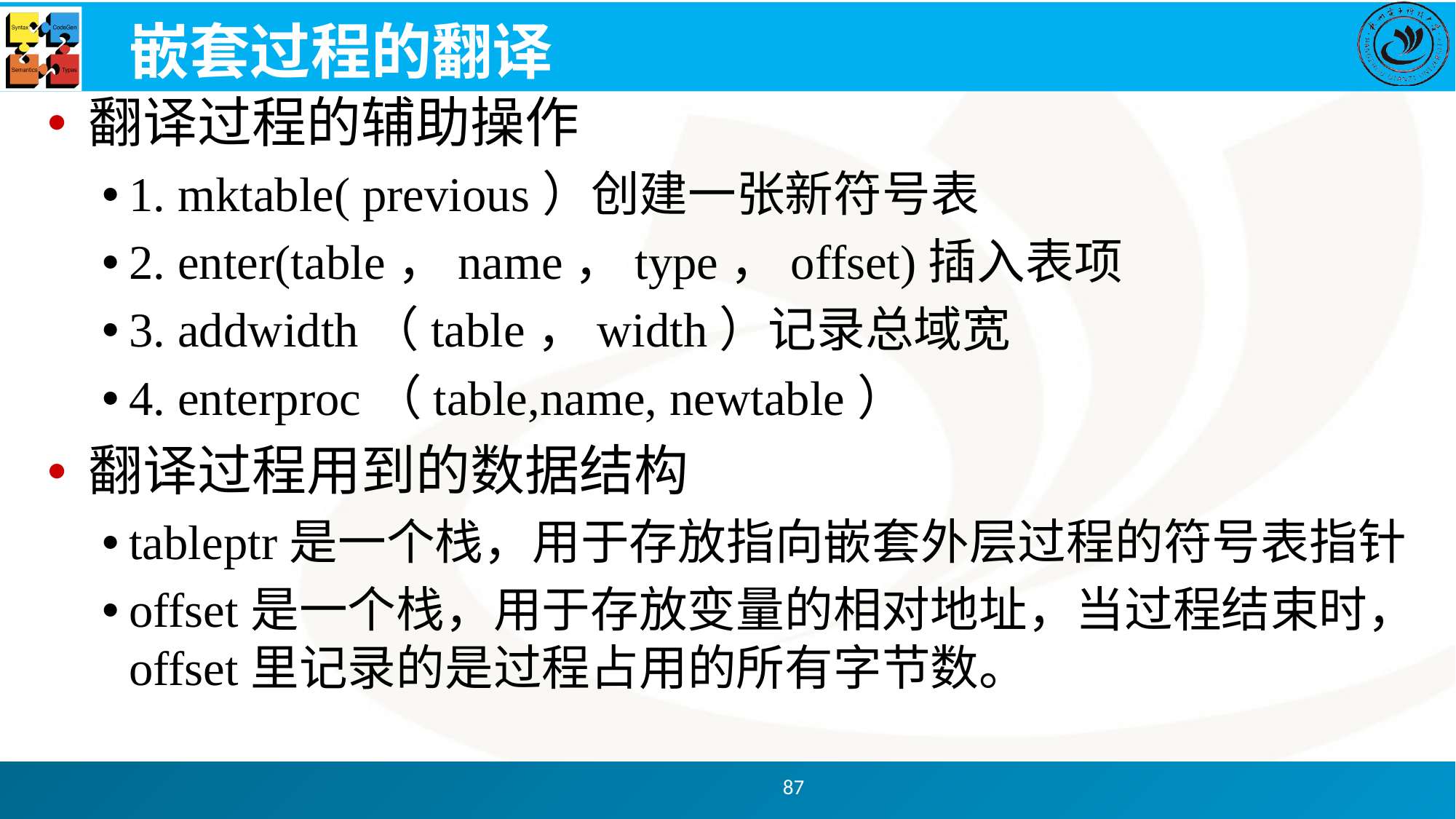

# 嵌套过程的翻译
翻译过程的辅助操作
1. mktable( previous）创建一张新符号表
2. enter(table，name，type，offset)插入表项
3. addwidth（table，width）记录总域宽
4. enterproc（table,name, newtable）
翻译过程用到的数据结构
tableptr是一个栈，用于存放指向嵌套外层过程的符号表指针
offset是一个栈，用于存放变量的相对地址，当过程结束时，offset里记录的是过程占用的所有字节数。
87